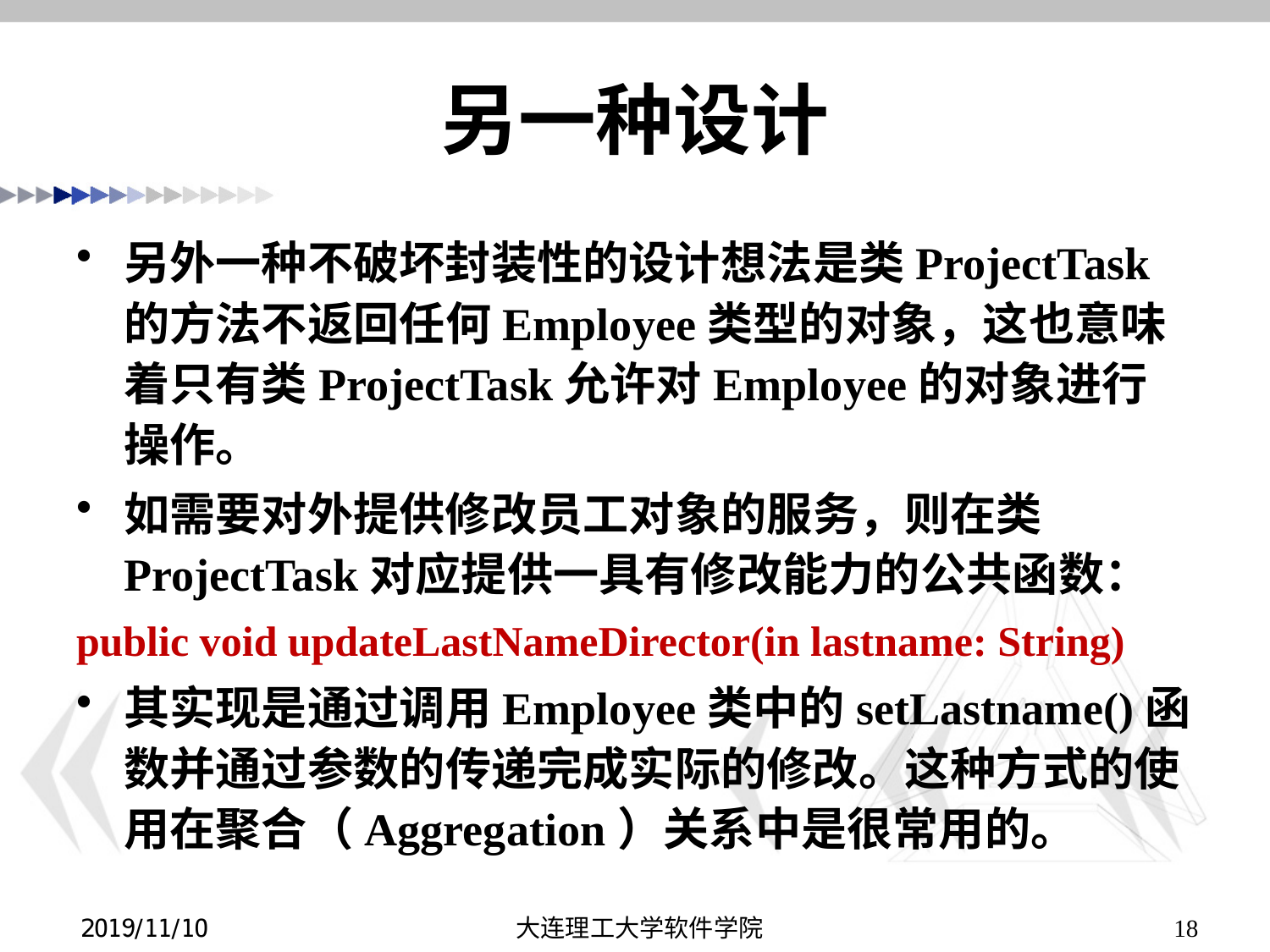

# 另一种设计
另外一种不破坏封装性的设计想法是类ProjectTask的方法不返回任何Employee类型的对象，这也意味着只有类ProjectTask允许对Employee的对象进行操作。
如需要对外提供修改员工对象的服务，则在类ProjectTask对应提供一具有修改能力的公共函数：
public void updateLastNameDirector(in lastname: String)
其实现是通过调用Employee类中的setLastname()函数并通过参数的传递完成实际的修改。这种方式的使用在聚合（Aggregation）关系中是很常用的。

2019/11/10
大连理工大学软件学院
18